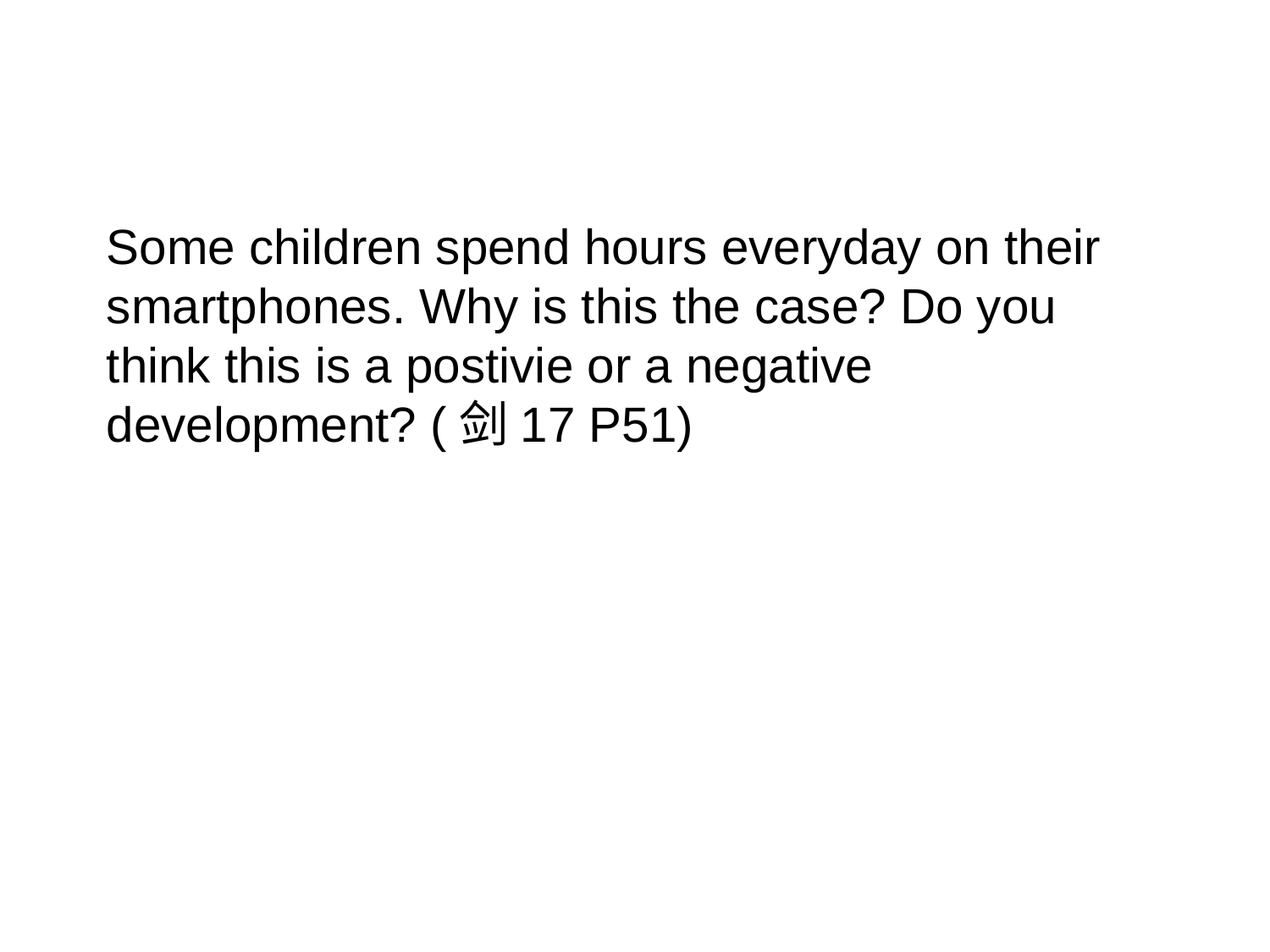

Some children spend hours everyday on their smartphones. Why is this the case? Do you think this is a postivie or a negative development? (剑17 P51)
#